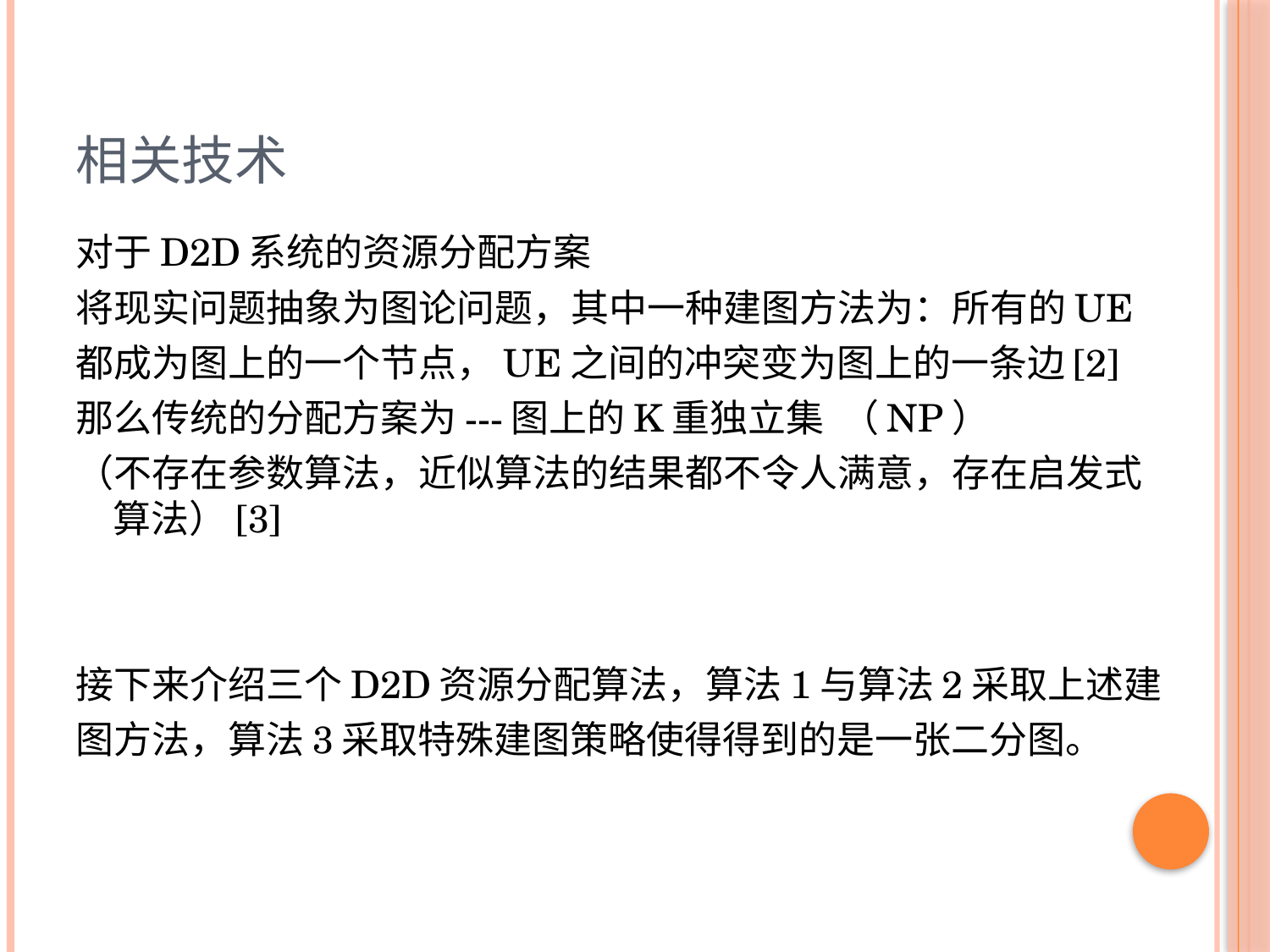

# 相关技术
对于D2D系统的资源分配方案
将现实问题抽象为图论问题，其中一种建图方法为：所有的UE
都成为图上的一个节点，UE之间的冲突变为图上的一条边[2]
那么传统的分配方案为---图上的K重独立集  （NP）
（不存在参数算法，近似算法的结果都不令人满意，存在启发式算法）[3]

接下来介绍三个D2D资源分配算法，算法1与算法2采取上述建
图方法，算法3采取特殊建图策略使得得到的是一张二分图。